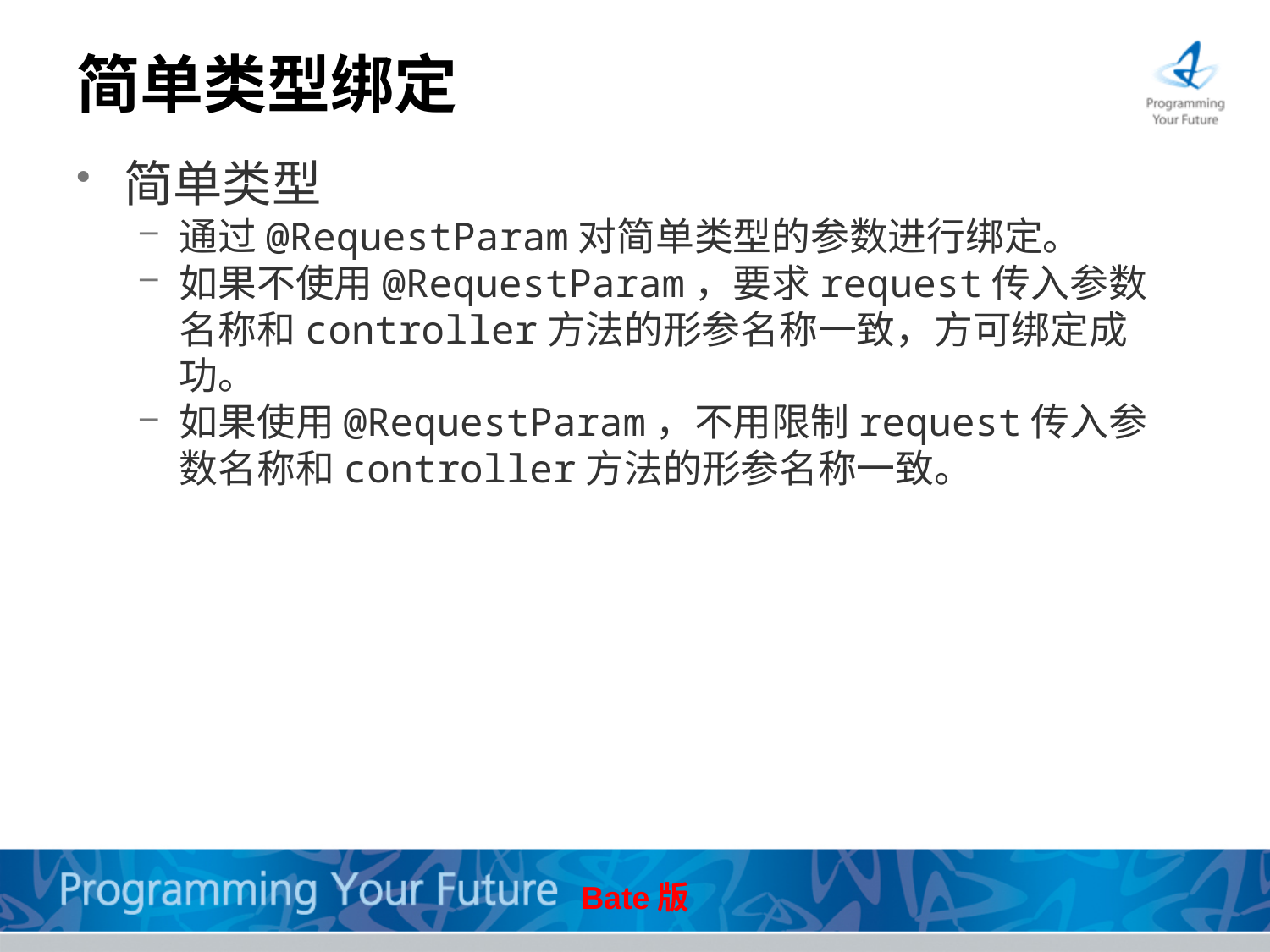

# 简单类型绑定
简单类型
通过@RequestParam对简单类型的参数进行绑定。
如果不使用@RequestParam，要求request传入参数名称和controller方法的形参名称一致，方可绑定成功。
如果使用@RequestParam，不用限制request传入参数名称和controller方法的形参名称一致。